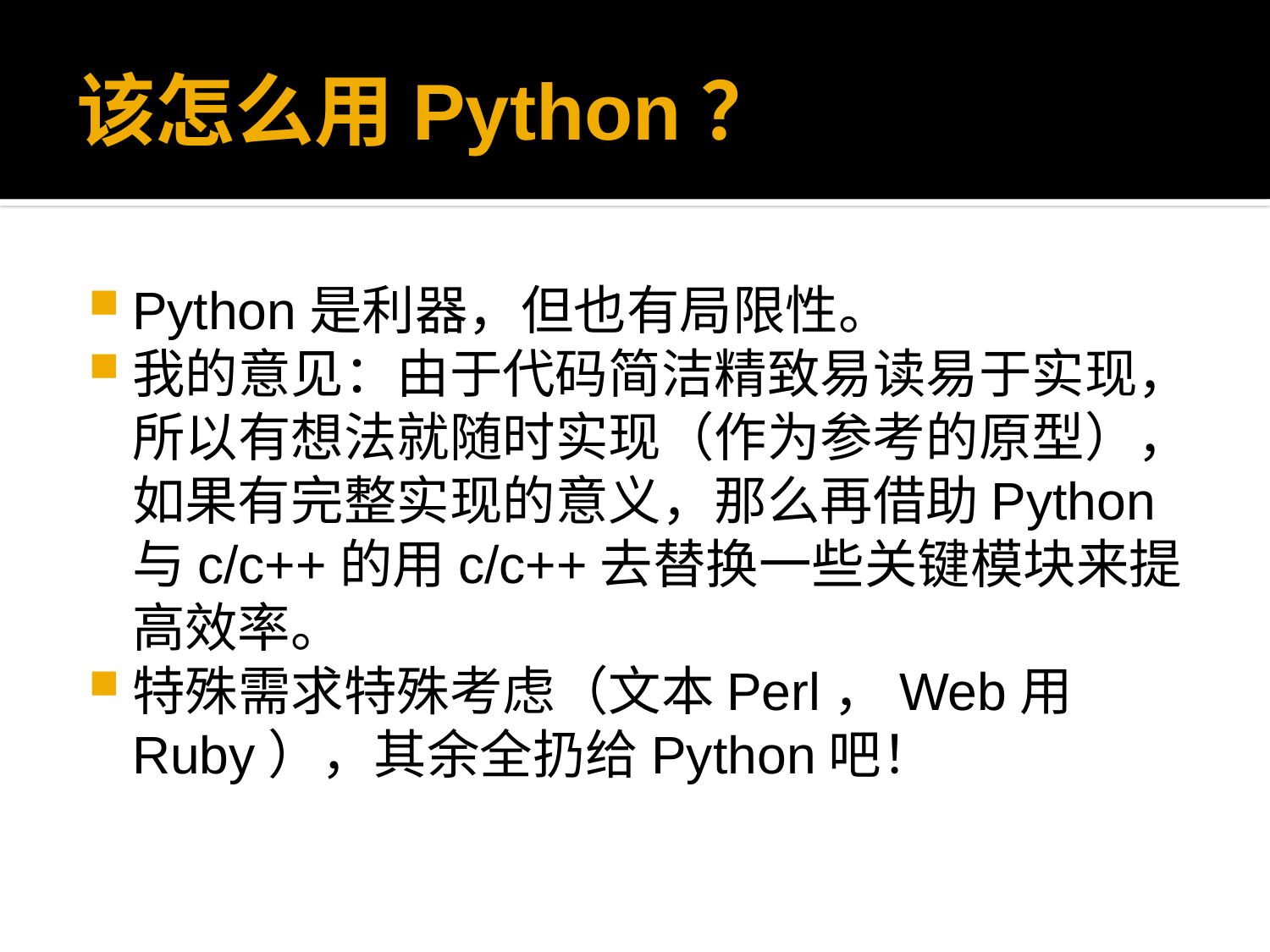

# 该怎么用Python？
Python是利器，但也有局限性。
我的意见：由于代码简洁精致易读易于实现，所以有想法就随时实现（作为参考的原型），如果有完整实现的意义，那么再借助Python与c/c++的用c/c++去替换一些关键模块来提高效率。
特殊需求特殊考虑（文本Perl，Web用Ruby），其余全扔给Python吧！